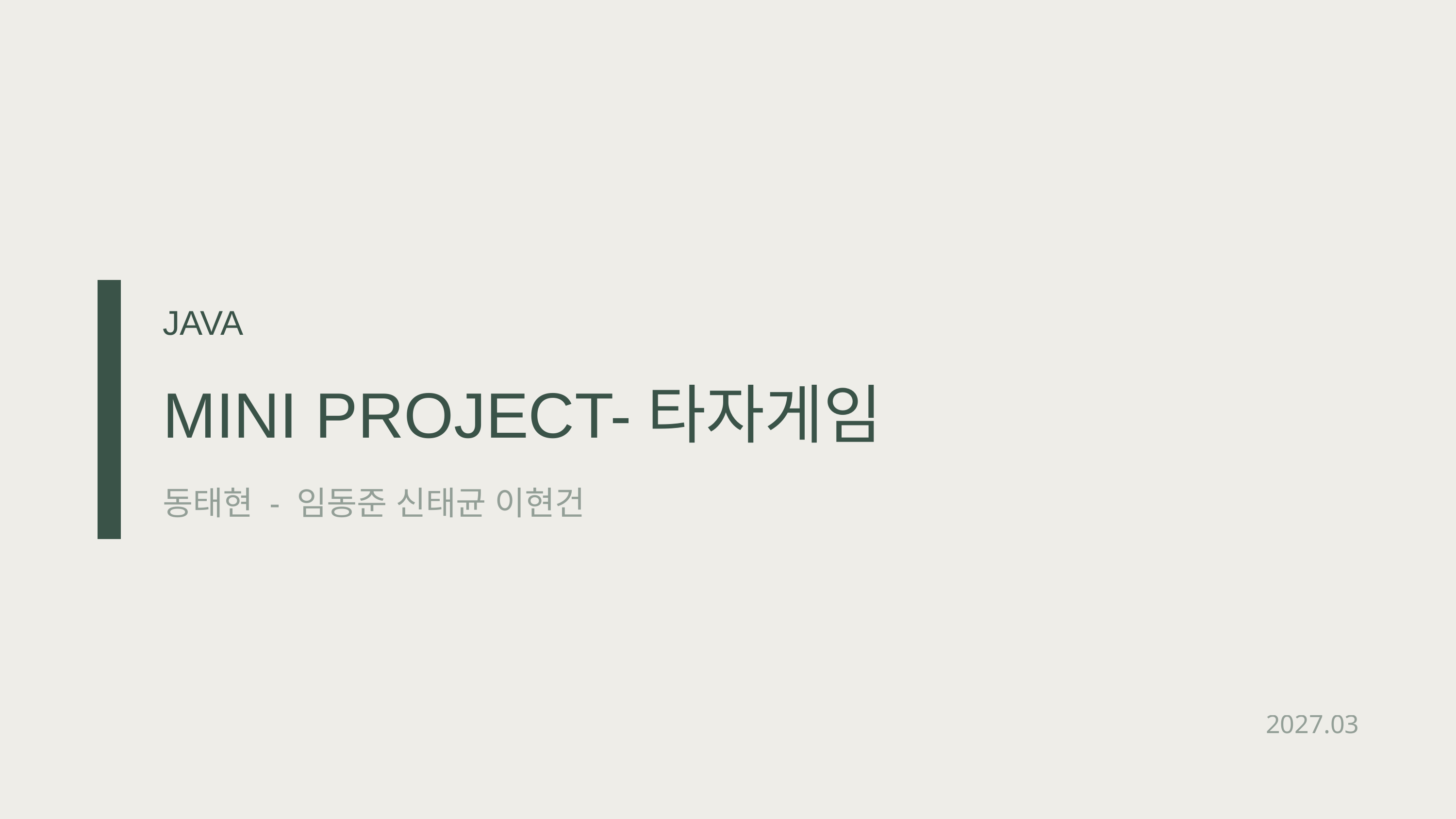

JAVA

MINI PROJECT-타자게임
동태현 - 임동준 신태균 이현건
2027.03